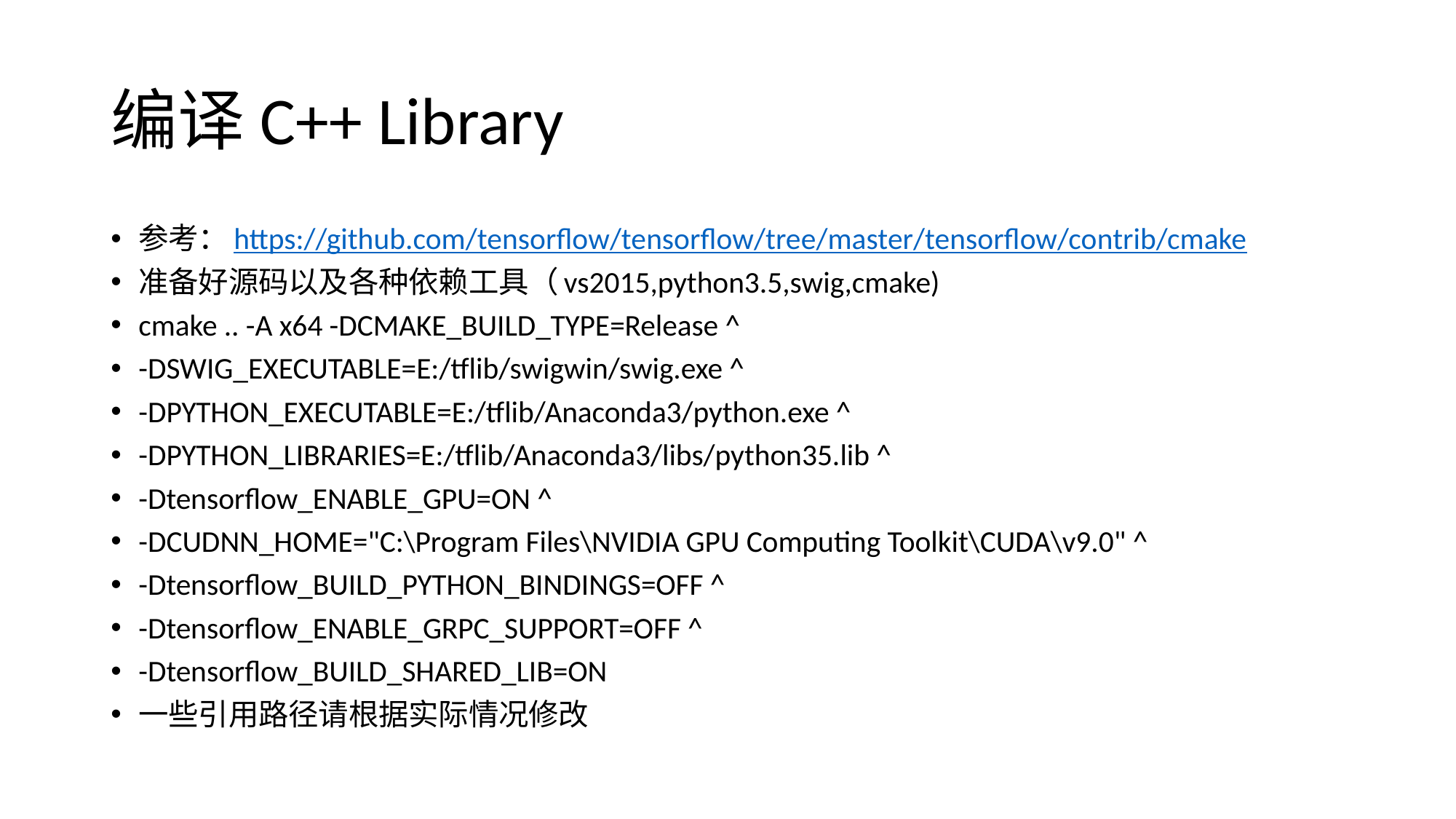

# 编译C++ Library
参考：https://github.com/tensorflow/tensorflow/tree/master/tensorflow/contrib/cmake
准备好源码以及各种依赖工具（vs2015,python3.5,swig,cmake)
cmake .. -A x64 -DCMAKE_BUILD_TYPE=Release ^
-DSWIG_EXECUTABLE=E:/tflib/swigwin/swig.exe ^
-DPYTHON_EXECUTABLE=E:/tflib/Anaconda3/python.exe ^
-DPYTHON_LIBRARIES=E:/tflib/Anaconda3/libs/python35.lib ^
-Dtensorflow_ENABLE_GPU=ON ^
-DCUDNN_HOME="C:\Program Files\NVIDIA GPU Computing Toolkit\CUDA\v9.0" ^
-Dtensorflow_BUILD_PYTHON_BINDINGS=OFF ^
-Dtensorflow_ENABLE_GRPC_SUPPORT=OFF ^
-Dtensorflow_BUILD_SHARED_LIB=ON
一些引用路径请根据实际情况修改